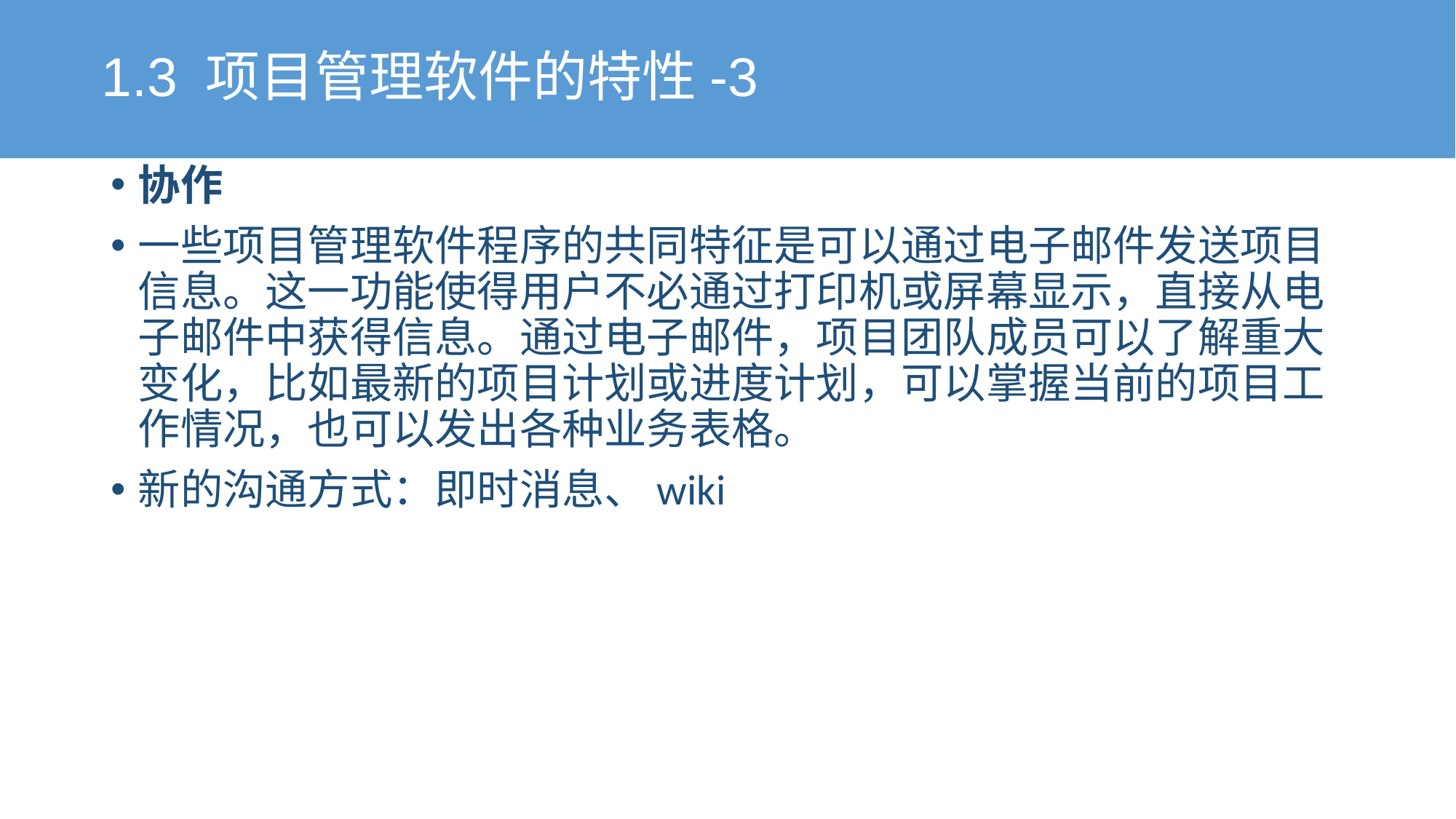

# 1.3 项目管理软件的特性-3
协作
一些项目管理软件程序的共同特征是可以通过电子邮件发送项目信息。这一功能使得用户不必通过打印机或屏幕显示，直接从电子邮件中获得信息。通过电子邮件，项目团队成员可以了解重大变化，比如最新的项目计划或进度计划，可以掌握当前的项目工作情况，也可以发出各种业务表格。
新的沟通方式：即时消息、wiki